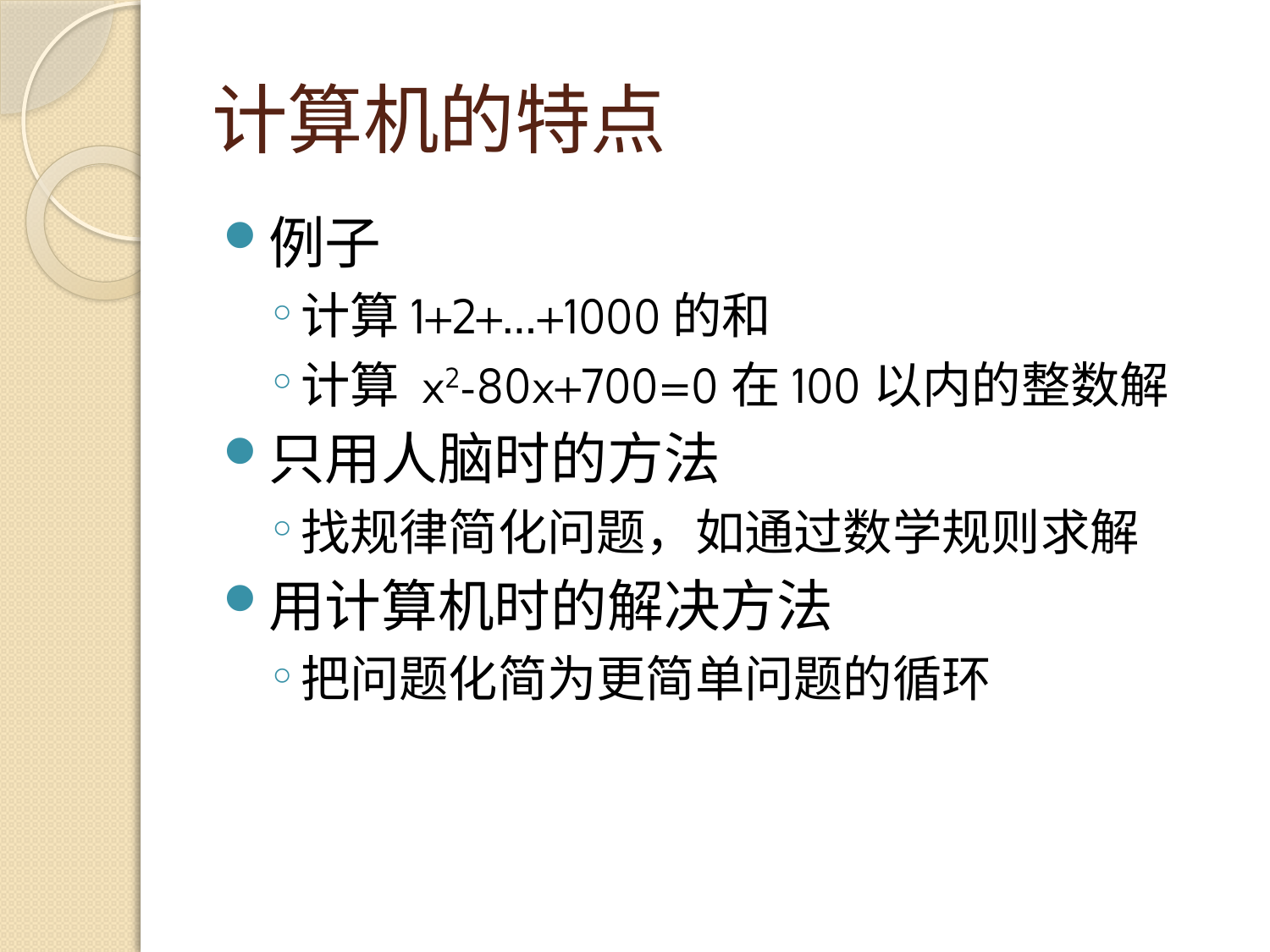

# 计算机的特点
例子
计算1+2+…+1000的和
计算 x2-80x+700=0在100以内的整数解
只用人脑时的方法
找规律简化问题，如通过数学规则求解
用计算机时的解决方法
把问题化简为更简单问题的循环